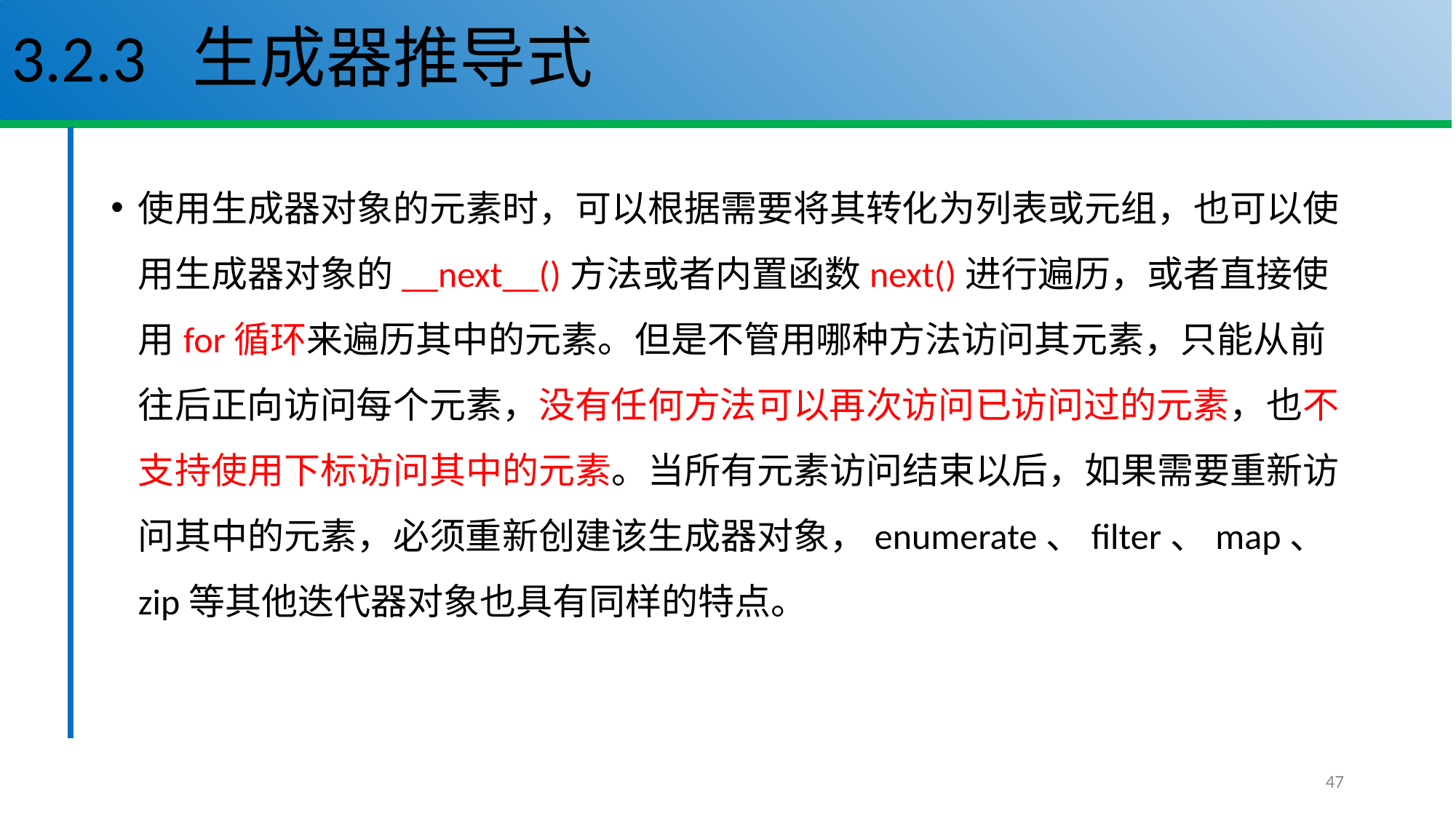

# 3.2.3  生成器推导式
使用生成器对象的元素时，可以根据需要将其转化为列表或元组，也可以使用生成器对象的__next__()方法或者内置函数next()进行遍历，或者直接使用for循环来遍历其中的元素。但是不管用哪种方法访问其元素，只能从前往后正向访问每个元素，没有任何方法可以再次访问已访问过的元素，也不支持使用下标访问其中的元素。当所有元素访问结束以后，如果需要重新访问其中的元素，必须重新创建该生成器对象，enumerate、filter、map、zip等其他迭代器对象也具有同样的特点。
47